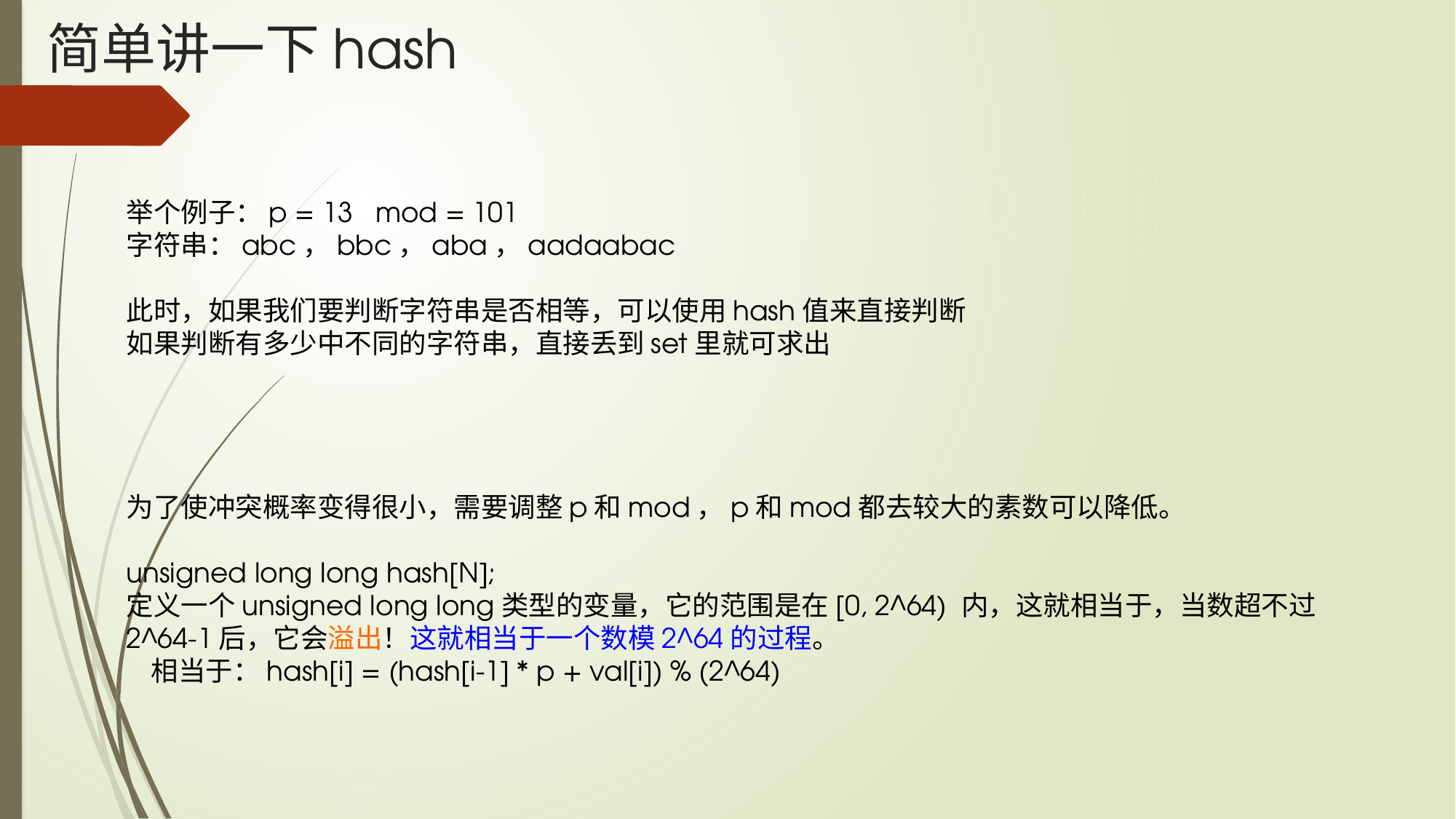

# 简单讲一下hash
举个例子：p = 13   mod = 101
字符串：abc，bbc，aba，aadaabac

此时，如果我们要判断字符串是否相等，可以使用hash值来直接判断
如果判断有多少中不同的字符串，直接丢到set里就可求出

为了使冲突概率变得很小，需要调整p和mod，p和mod都去较大的素数可以降低。

unsigned long long hash[N];
定义一个unsigned long long类型的变量，它的范围是在[0, 2^64) 内，这就相当于，当数超不过2^64-1后，它会溢出！这就相当于一个数模2^64的过程。
   相当于：hash[i] = (hash[i-1] * p + val[i]) % (2^64)